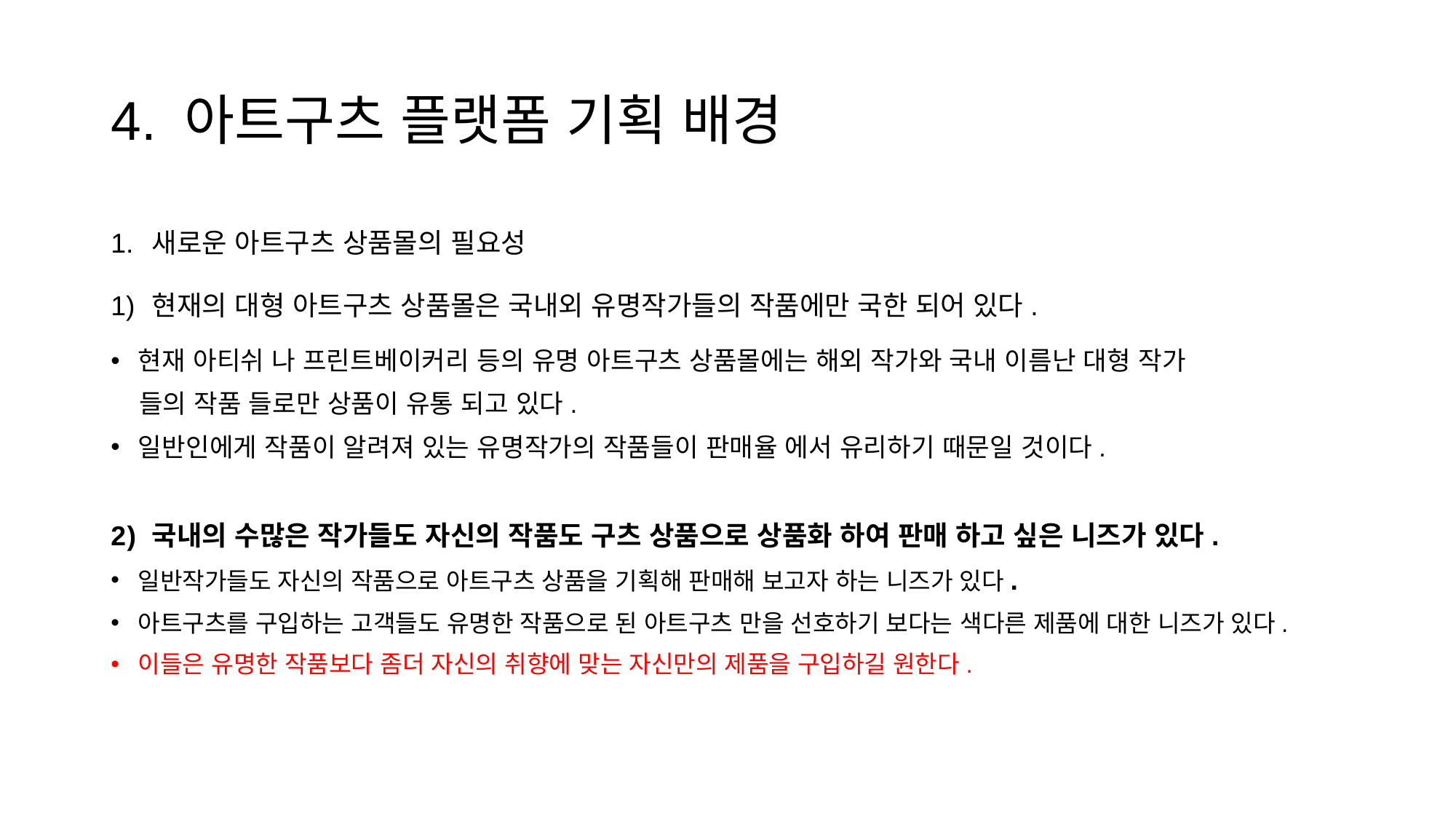

# 4. 아트구츠 플랫폼 기획 배경
새로운 아트구츠 상품몰의 필요성
현재의 대형 아트구츠 상품몰은 국내외 유명작가들의 작품에만 국한 되어 있다.
현재 아티쉬 나 프린트베이커리 등의 유명 아트구츠 상품몰에는 해외 작가와 국내 이름난 대형 작가
   들의 작품 들로만 상품이 유통 되고 있다.
일반인에게 작품이 알려져 있는 유명작가의 작품들이 판매율 에서 유리하기 때문일 것이다.

국내의 수많은 작가들도 자신의 작품도 구츠 상품으로 상품화 하여 판매 하고 싶은 니즈가 있다.
일반작가들도 자신의 작품으로 아트구츠 상품을 기획해 판매해 보고자 하는 니즈가 있다.
아트구츠를 구입하는 고객들도 유명한 작품으로 된 아트구츠 만을 선호하기 보다는 색다른 제품에 대한 니즈가 있다.
이들은 유명한 작품보다 좀더 자신의 취향에 맞는 자신만의 제품을 구입하길 원한다.